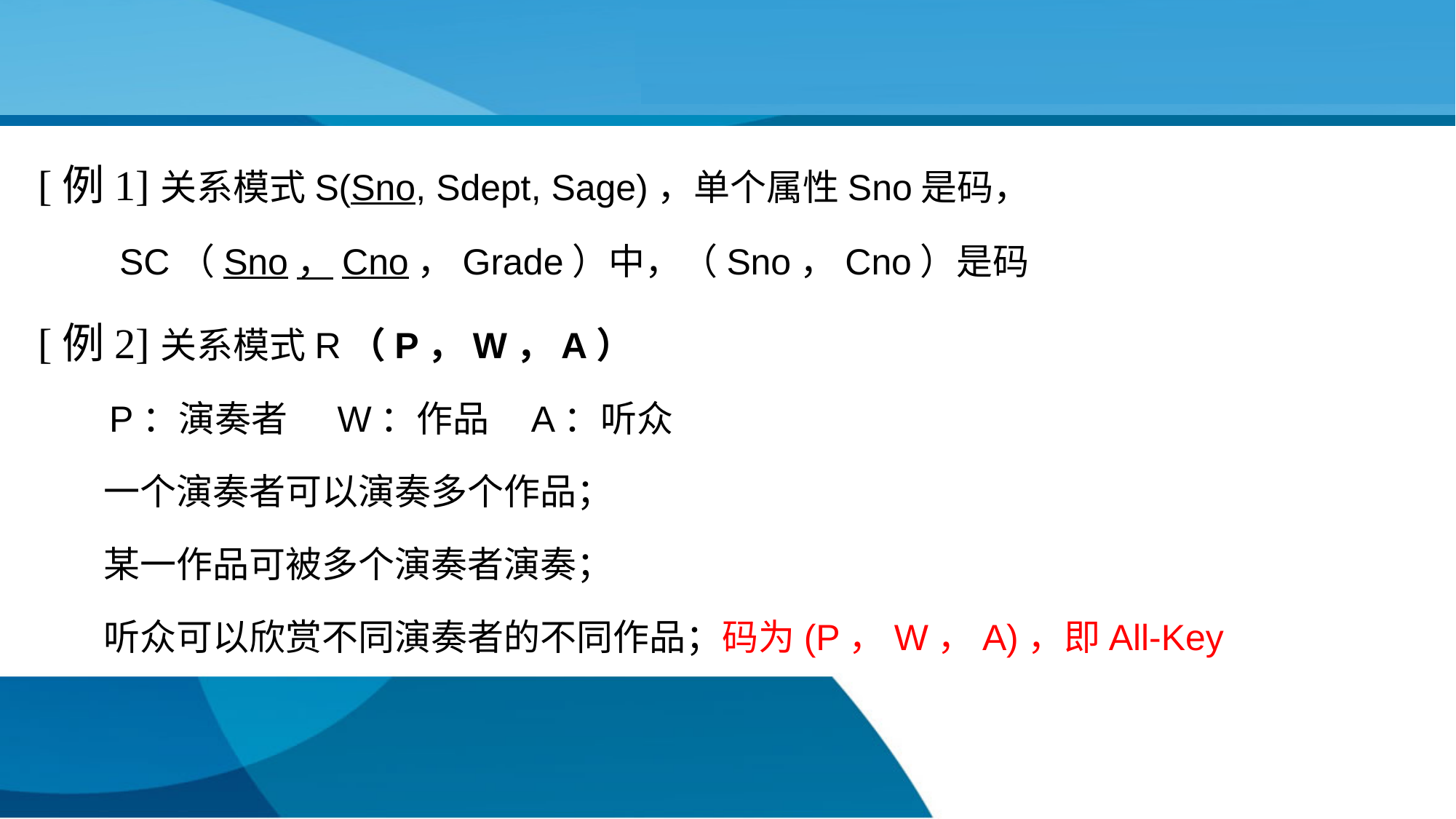

[例1]关系模式S(Sno, Sdept, Sage)，单个属性Sno是码，
        SC（Sno，Cno，Grade）中，（Sno，Cno）是码
[例2]关系模式R（P，W，A）
       P：演奏者     W：作品    A：听众
       一个演奏者可以演奏多个作品；
       某一作品可被多个演奏者演奏；
       听众可以欣赏不同演奏者的不同作品；码为(P，W，A)，即All-Key